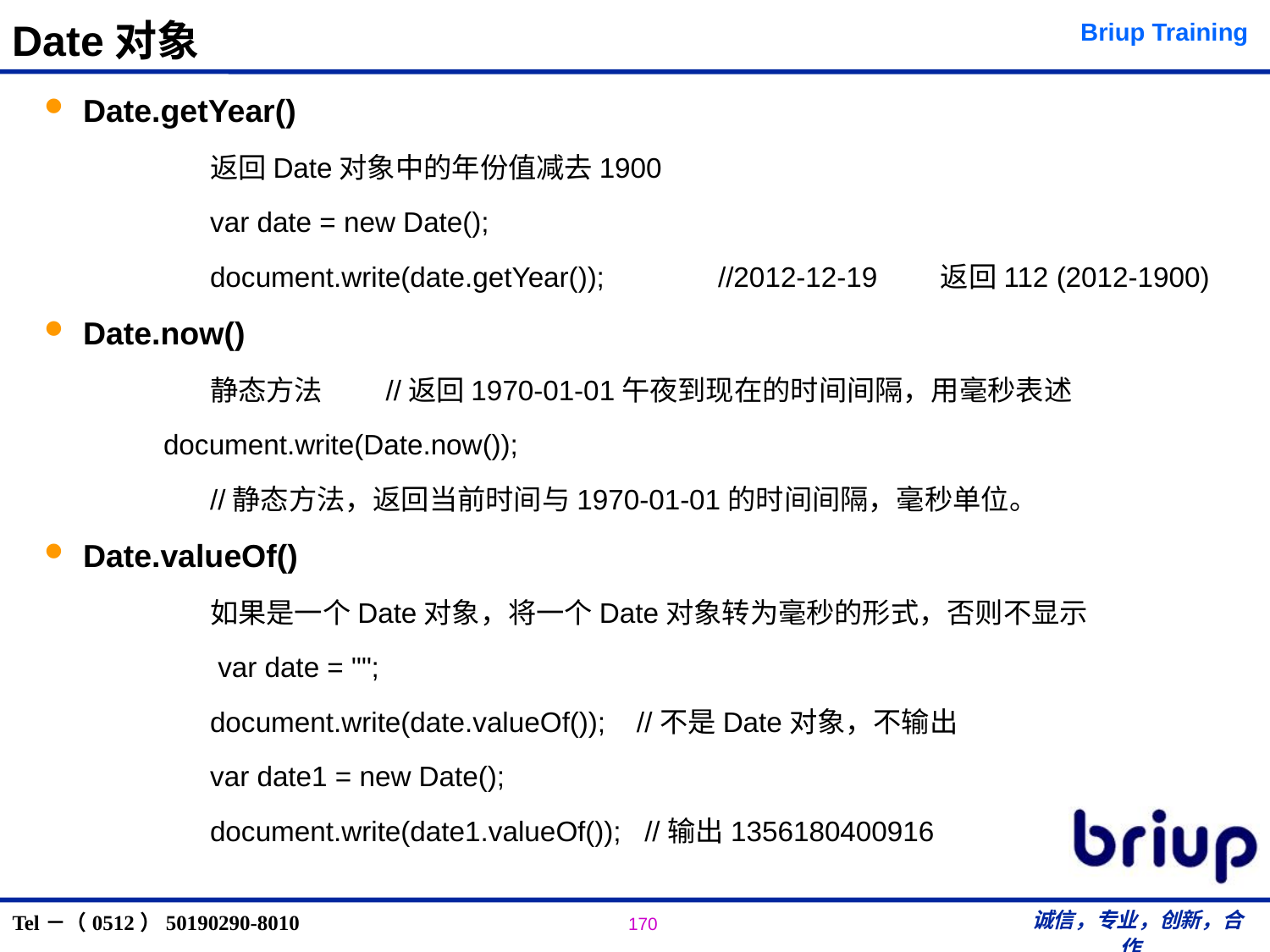

# Date对象
Date.getYear()
		返回Date对象中的年份值减去1900
        	var date = new Date();
        	document.write(date.getYear());　　	//2012-12-19　　返回112 (2012-1900)
Date.now()
		静态方法　　//返回1970-01-01午夜到现在的时间间隔，用毫秒表述
　　　　document.write(Date.now());
		//静态方法，返回当前时间与1970-01-01的时间间隔，毫秒单位。
Date.valueOf()
		如果是一个Date对象，将一个Date对象转为毫秒的形式，否则不显示
		 var date = "";
        	document.write(date.valueOf());    //不是Date对象，不输出
        	var date1 = new Date();
      	document.write(date1.valueOf());   //输出1356180400916